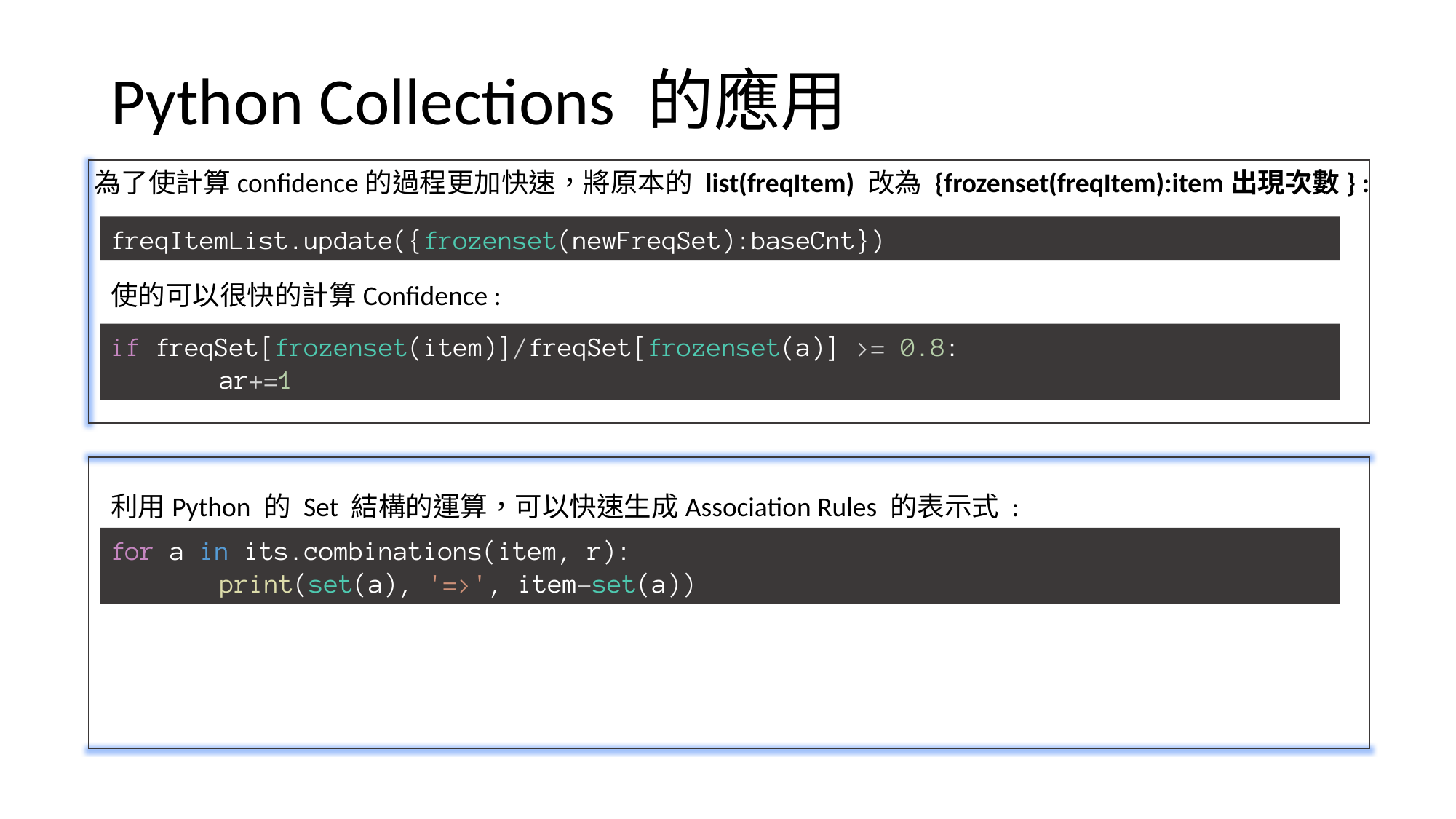

# Python Collections 的應用

為了使計算confidence的過程更加快速，將原本的 list(freqItem) 改為 {frozenset(freqItem):item出現次數} :
freqItemList.update({frozenset(newFreqSet):baseCnt})
使的可以很快的計算Confidence :
if freqSet[frozenset(item)]/freqSet[frozenset(a)] >= 0.8:
	ar+=1

利用Python 的 Set 結構的運算，可以快速生成Association Rules 的表示式 :
for a in its.combinations(item, r):
	print(set(a), '=>', item-set(a))